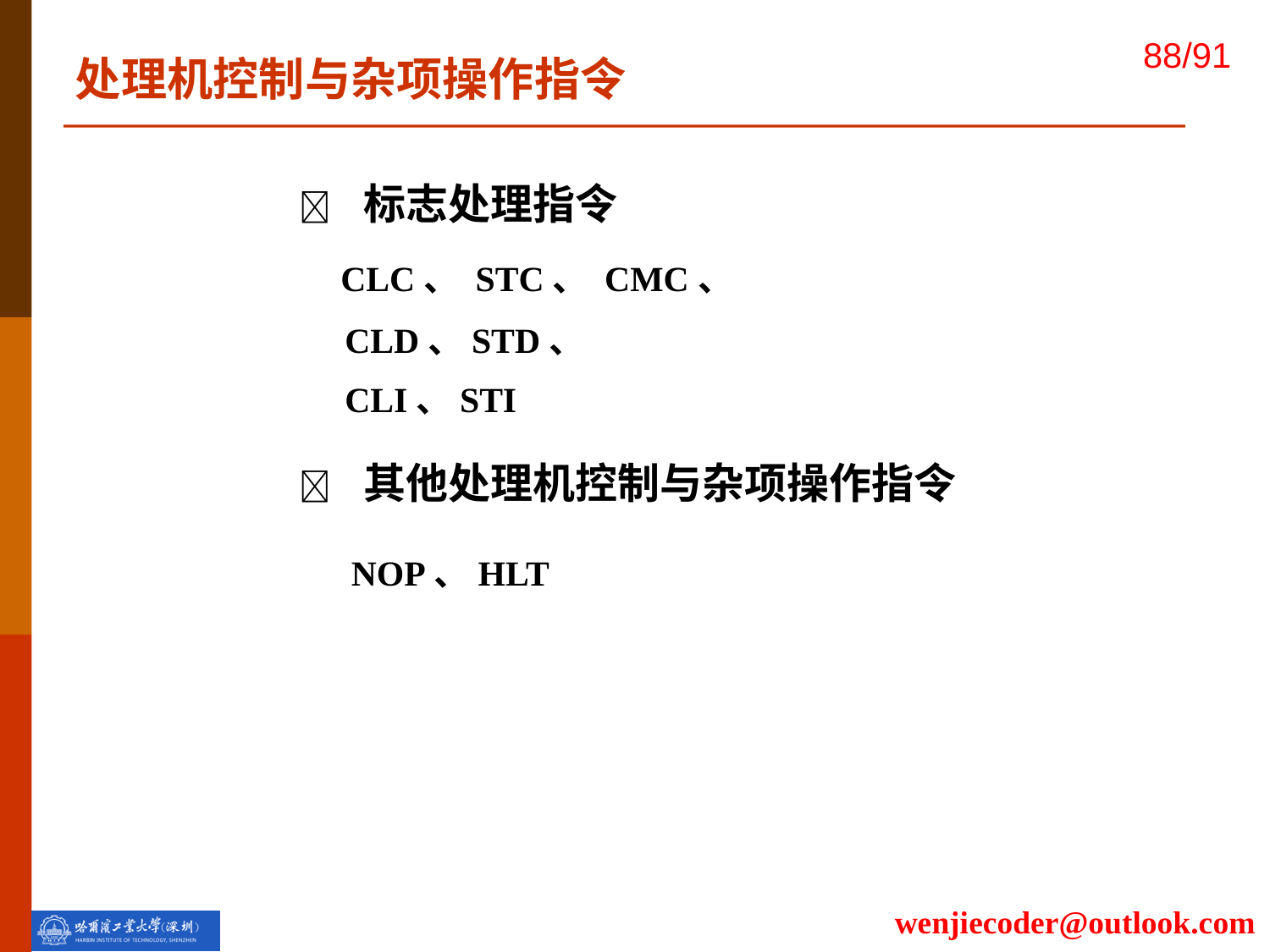

处理机控制与杂项操作指令
      •   标志处理指令
        CLC、 STC、 CMC、
          CLD、STD、
          CLI、STI
      •   其他处理机控制与杂项操作指令
         NOP、HLT